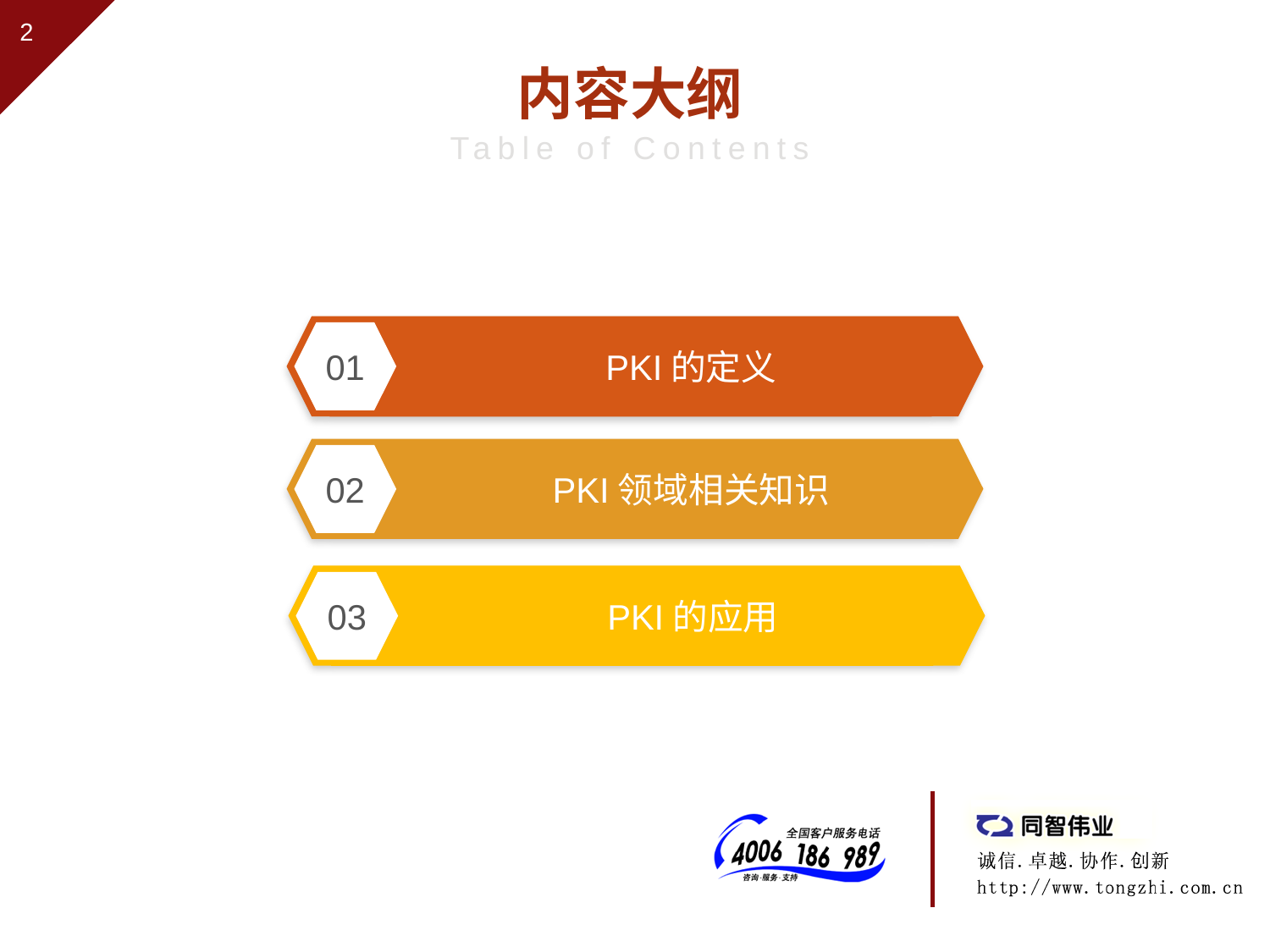

内容大纲
Table of Contents
PKI的定义
01
PKI领域相关知识
02
PKI的应用
03